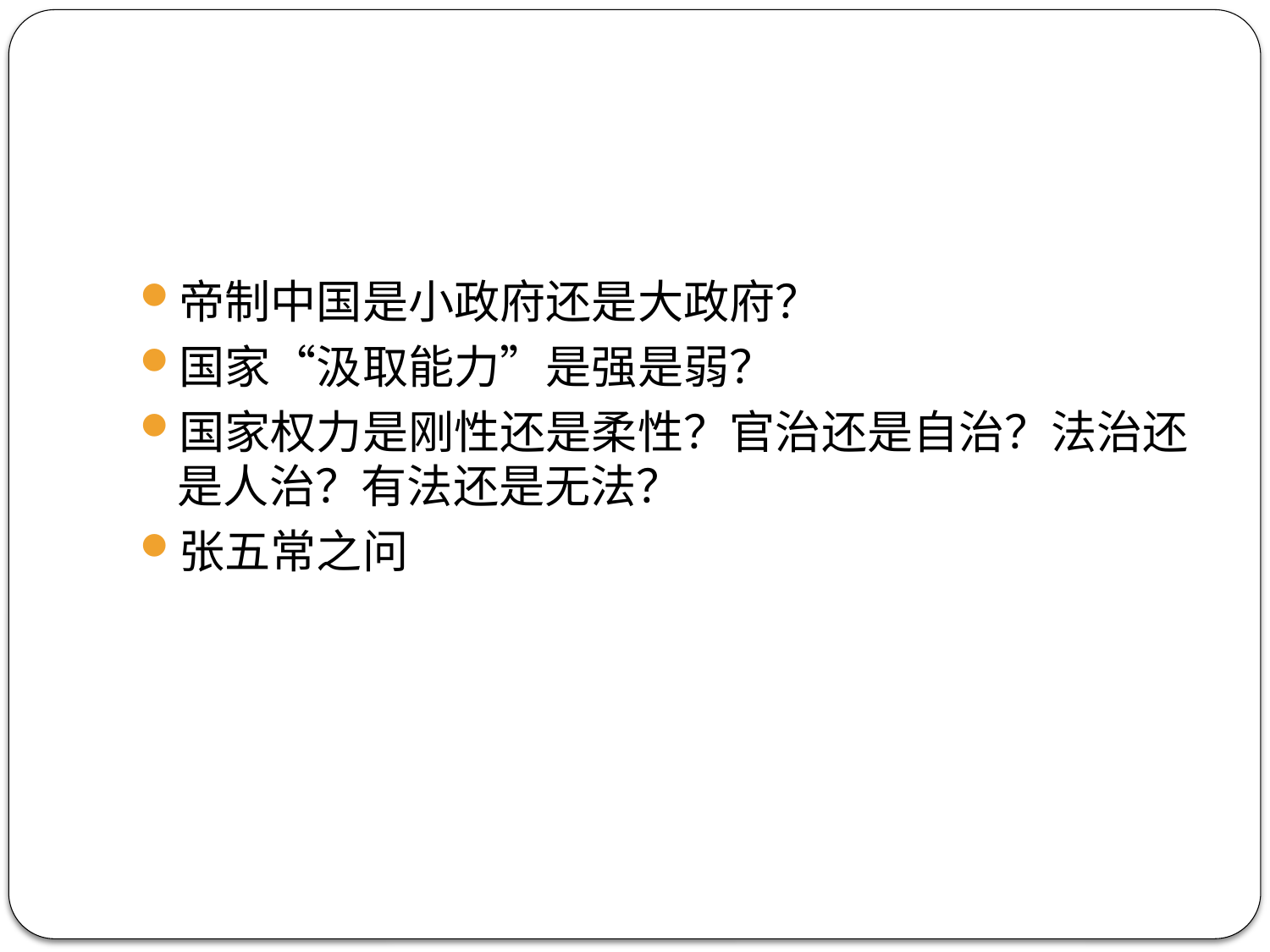

#

帝制中国是小政府还是大政府？
国家“汲取能力”是强是弱？
国家权力是刚性还是柔性？官治还是自治？法治还是人治？有法还是无法？
张五常之问